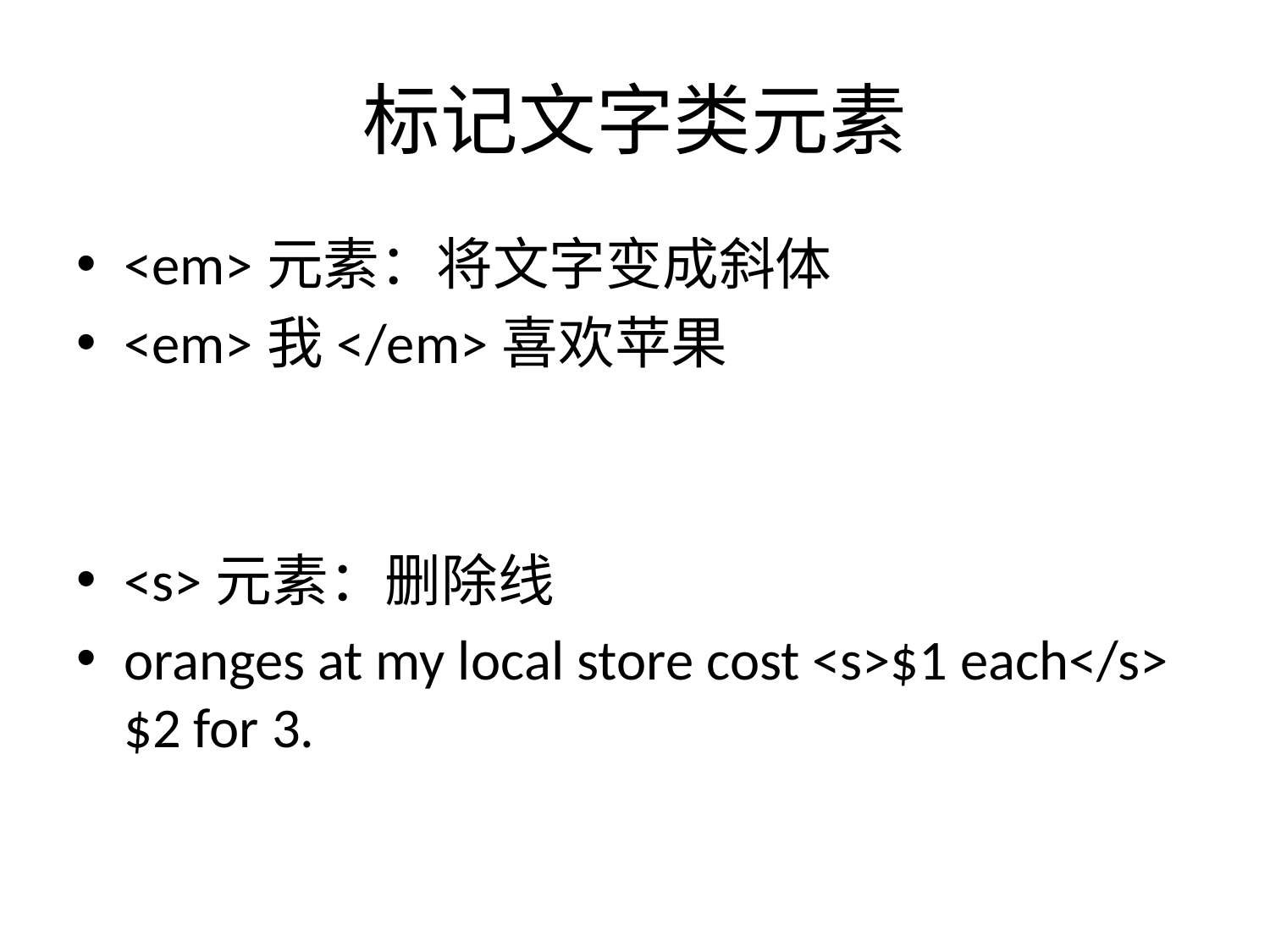

# 标记文字类元素
<em>元素：将文字变成斜体
<em>我</em>喜欢苹果

<s>元素：删除线
oranges at my local store cost <s>$1 each</s> $2 for 3.